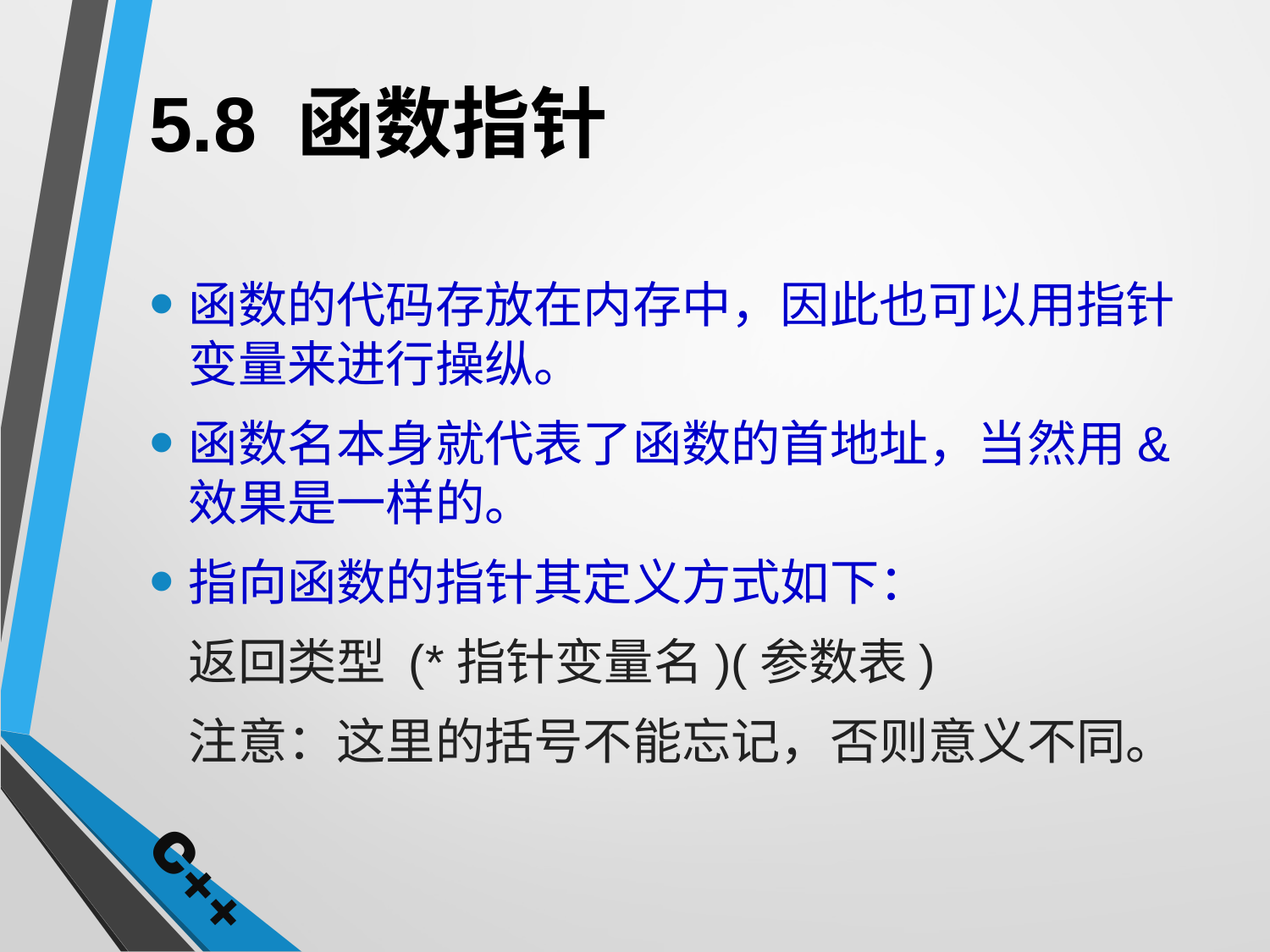

# 5.8 函数指针
函数的代码存放在内存中，因此也可以用指针变量来进行操纵。
函数名本身就代表了函数的首地址，当然用&效果是一样的。
指向函数的指针其定义方式如下：
	返回类型 (*指针变量名)(参数表)
	注意：这里的括号不能忘记，否则意义不同。